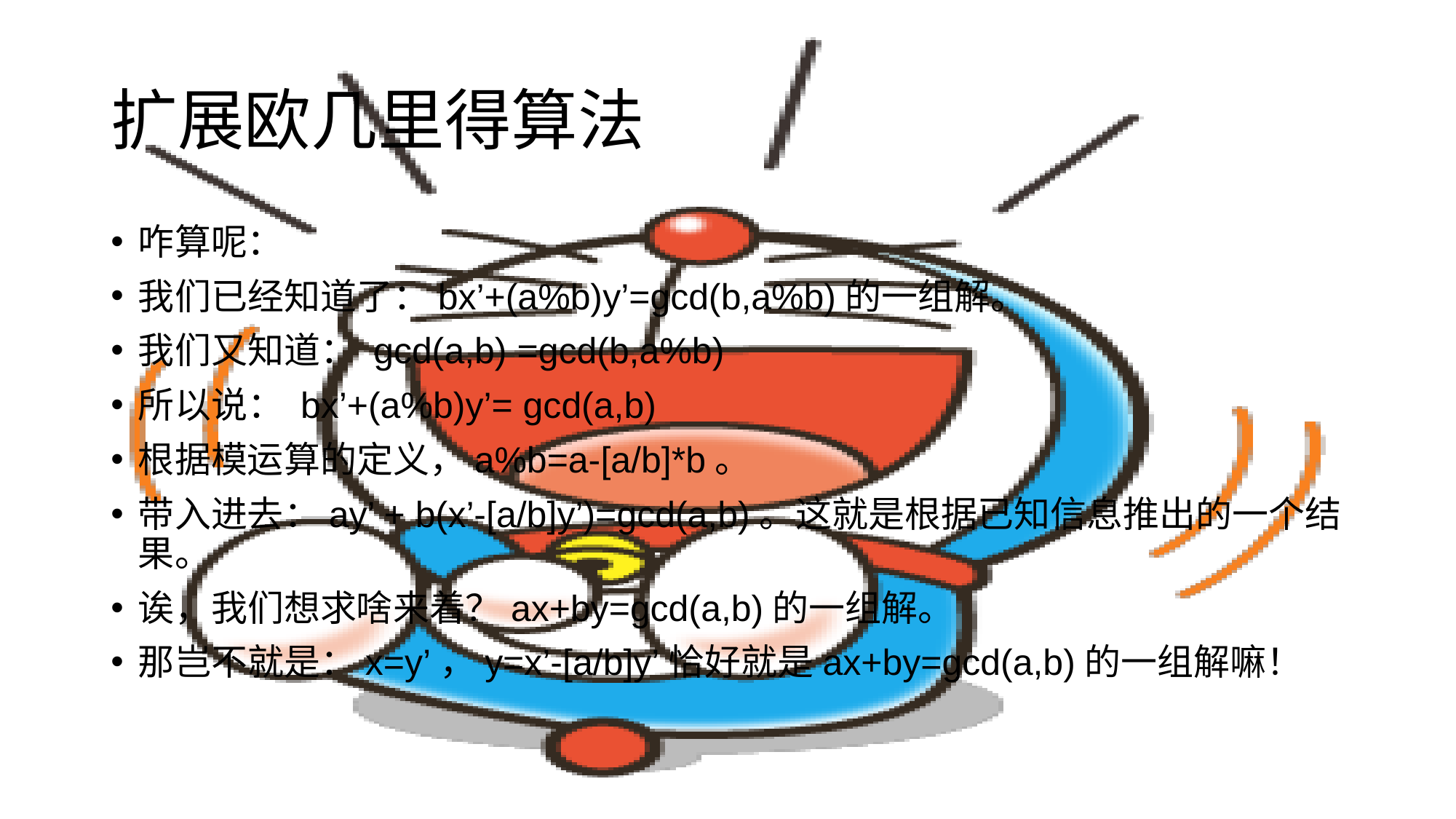

# 扩展欧几里得算法
咋算呢：
我们已经知道了：bx’+(a%b)y’=gcd(b,a%b)的一组解。
我们又知道： gcd(a,b) =gcd(b,a%b)
所以说： bx’+(a%b)y’= gcd(a,b)
根据模运算的定义，a%b=a-[a/b]*b。
带入进去：ay’ + b(x’-[a/b]y’)=gcd(a,b)。这就是根据已知信息推出的一个结果。
诶，我们想求啥来着？ax+by=gcd(a,b)的一组解。
那岂不就是：x=y’，y=x’-[a/b]y’恰好就是ax+by=gcd(a,b)的一组解嘛！